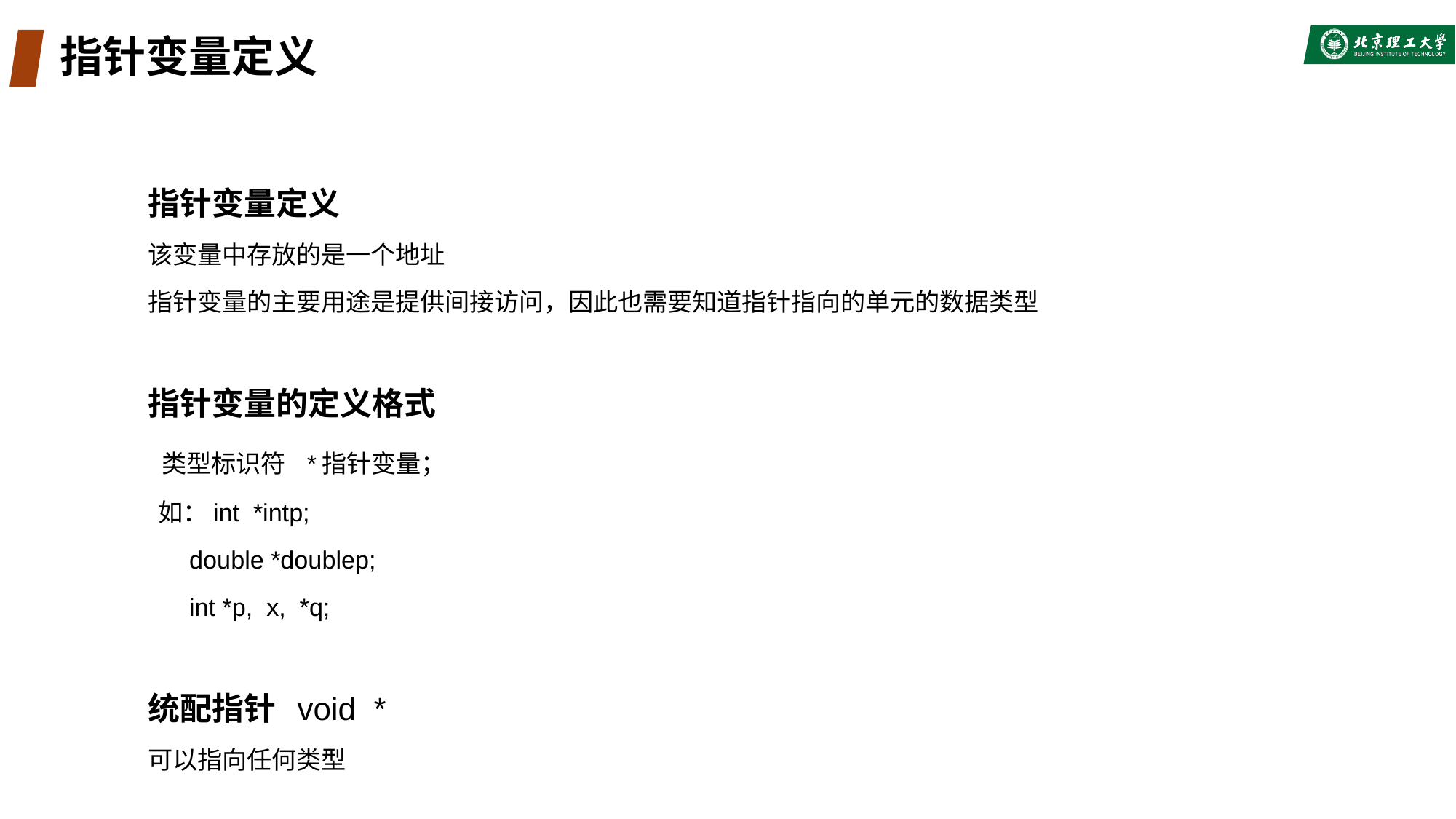

# 指针变量定义
指针变量定义
该变量中存放的是一个地址
指针变量的主要用途是提供间接访问，因此也需要知道指针指向的单元的数据类型

指针变量的定义格式
 类型标识符   *指针变量；
 如：int  *intp;
      double *doublep;
      int *p,  x,  *q;

统配指针  void  *
可以指向任何类型